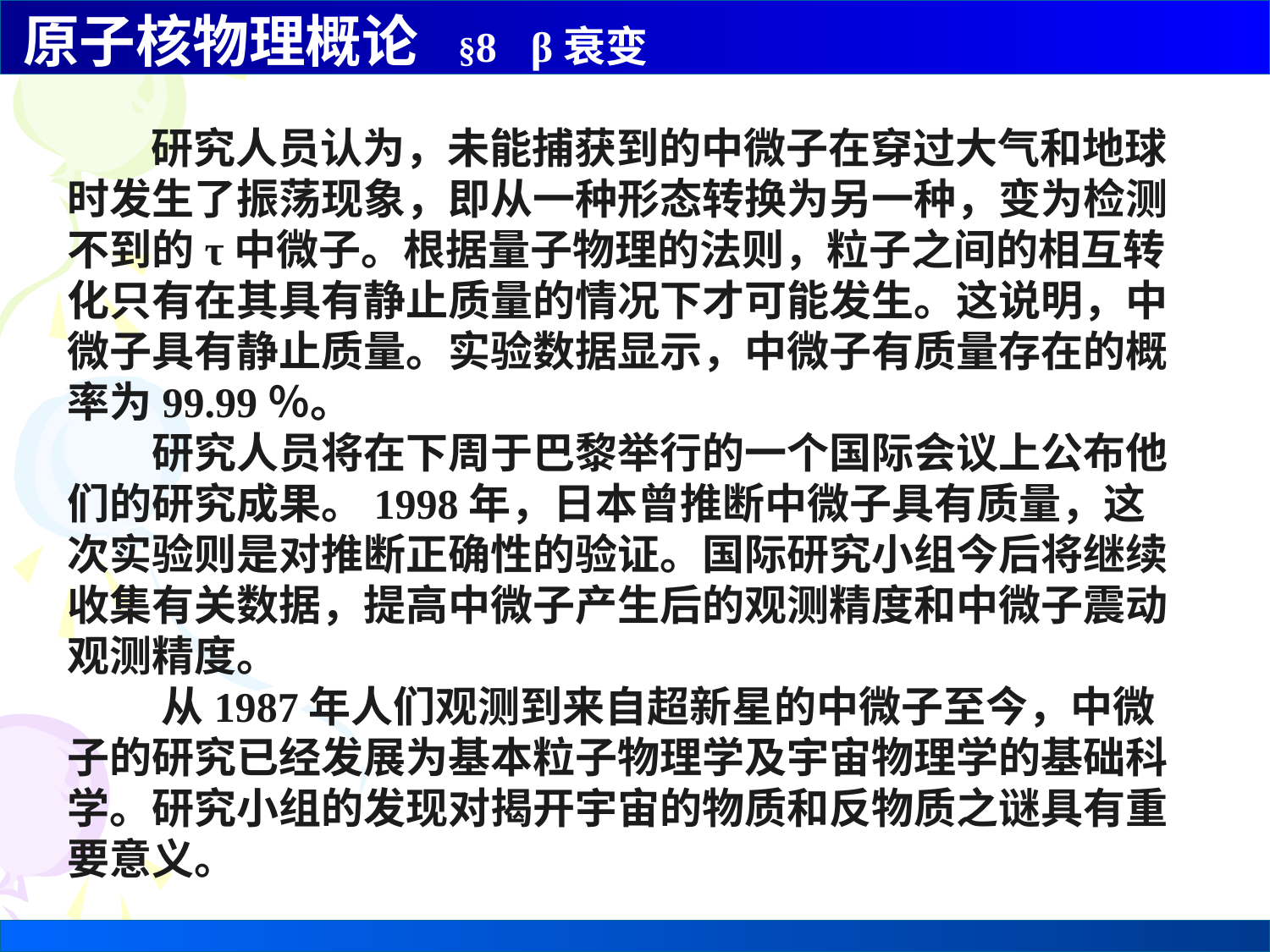

研究人员认为，未能捕获到的中微子在穿过大气和地球时发生了振荡现象，即从一种形态转换为另一种，变为检测不到的τ中微子。根据量子物理的法则，粒子之间的相互转化只有在其具有静止质量的情况下才可能发生。这说明，中微子具有静止质量。实验数据显示，中微子有质量存在的概率为99.99％。
　　研究人员将在下周于巴黎举行的一个国际会议上公布他们的研究成果。1998年，日本曾推断中微子具有质量，这次实验则是对推断正确性的验证。国际研究小组今后将继续收集有关数据，提高中微子产生后的观测精度和中微子震动观测精度。
　　 从1987年人们观测到来自超新星的中微子至今，中微子的研究已经发展为基本粒子物理学及宇宙物理学的基础科学。研究小组的发现对揭开宇宙的物质和反物质之谜具有重要意义。